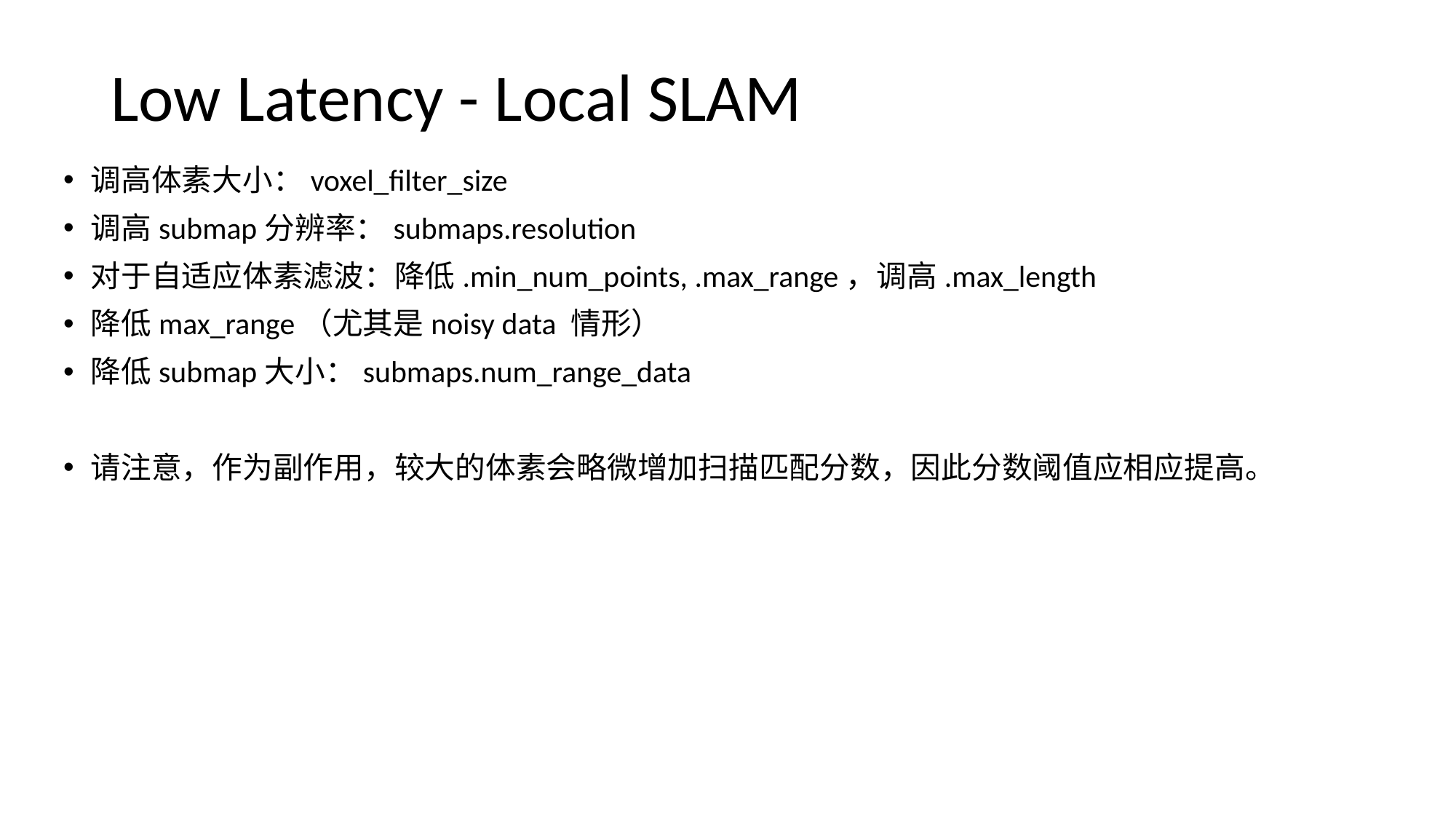

# Low Latency - Local SLAM
调高体素大小：voxel_filter_size
调高submap分辨率：submaps.resolution
对于自适应体素滤波：降低.min_num_points, .max_range，调高.max_length
降低max_range（尤其是noisy data 情形）
降低submap大小：submaps.num_range_data

请注意，作为副作用，较大的体素会略微增加扫描匹配分数，因此分数阈值应相应提高。